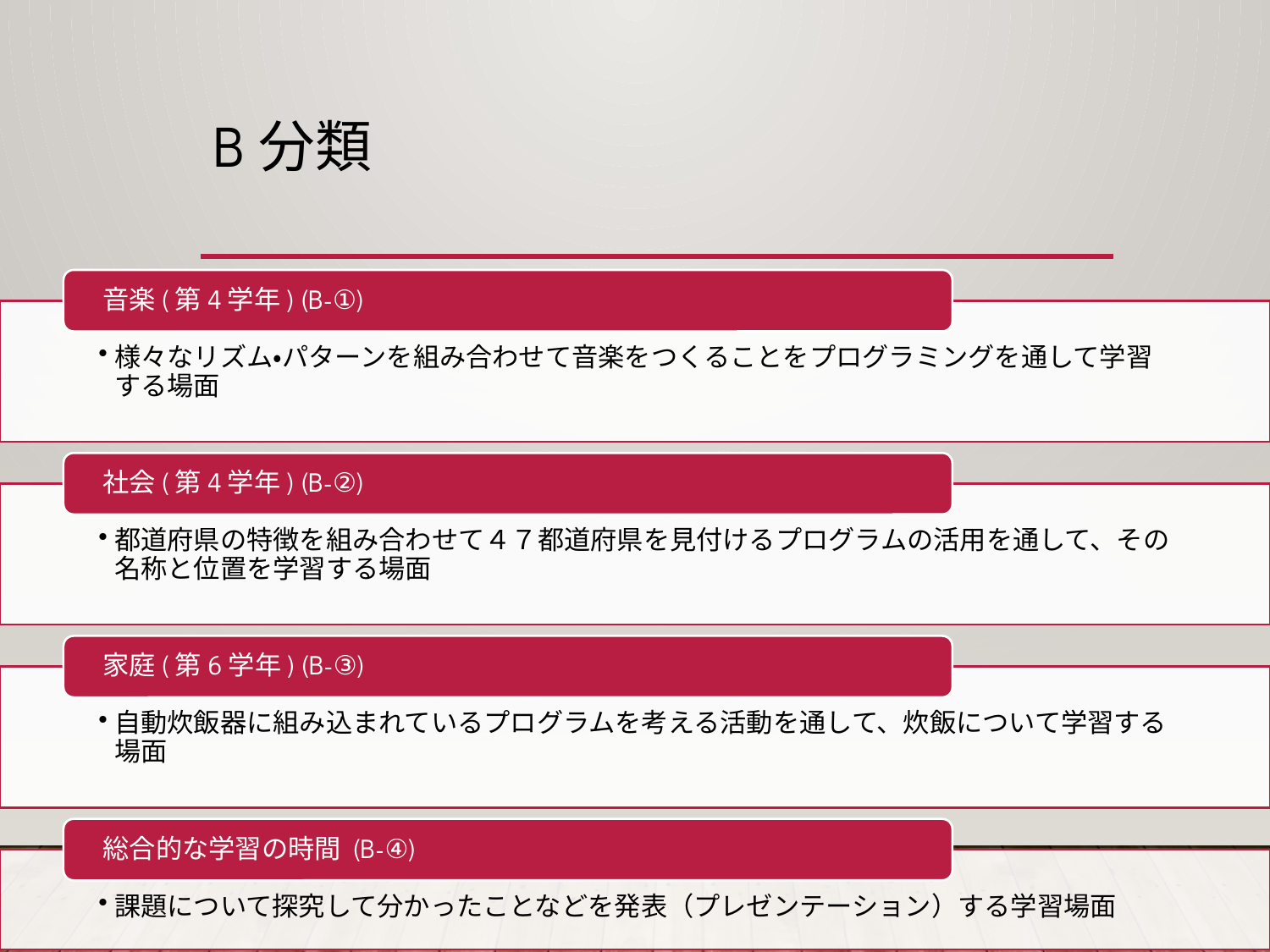

# B分類
様々なリズム・パターンを組み合わせて音楽をつくることをプログラミングを通して学習する場面
音楽(第4学年) (B-①)
都道府県の特徴を組み合わせて４７都道府県を見付けるプログラムの活用を通して、その名称と位置を学習する場面
社会(第4学年) (B-②)
自動炊飯器に組み込まれているプログラムを考える活動を通して、炊飯について学習する場面
家庭(第6学年) (B-③)
課題について探究して分かったことなどを発表（プレゼンテーション）する学習場面
総合的な学習の時間 (B-④)